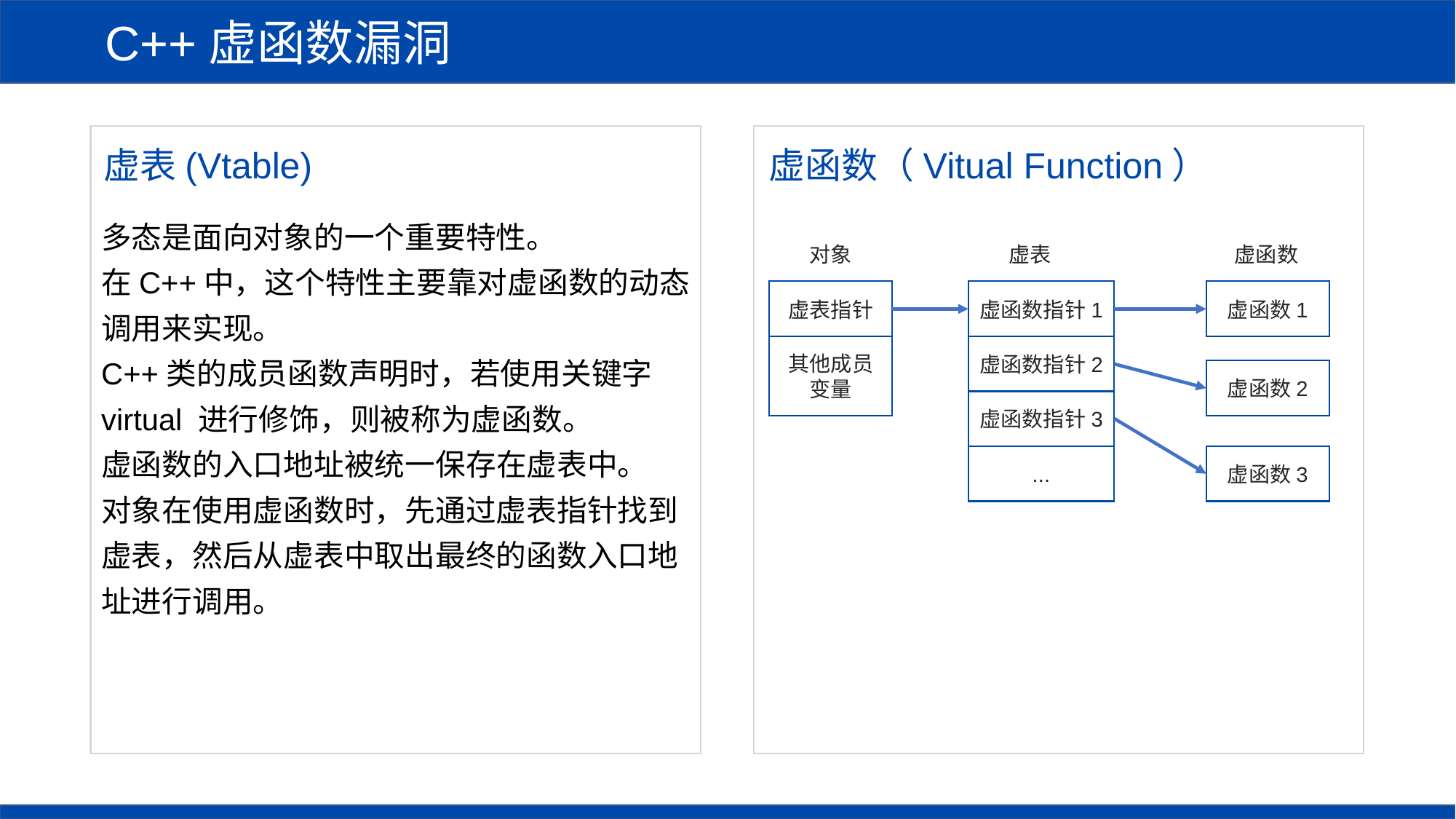

C++虚函数漏洞

虚表(Vtable)
虚函数（Vitual Function）
多态是面向对象的一个重要特性。
在C++中，这个特性主要靠对虚函数的动态调用来实现。
C++类的成员函数声明时，若使用关键字 virtual 进行修饰，则被称为虚函数。
虚函数的入口地址被统一保存在虚表中。
对象在使用虚函数时，先通过虚表指针找到虚表，然后从虚表中取出最终的函数入口地址进行调用。
虚表
虚函数
对象
虚表指针
虚函数指针1
虚函数1
其他成员变量
虚函数指针2
虚函数2
虚函数指针3
...
虚函数3